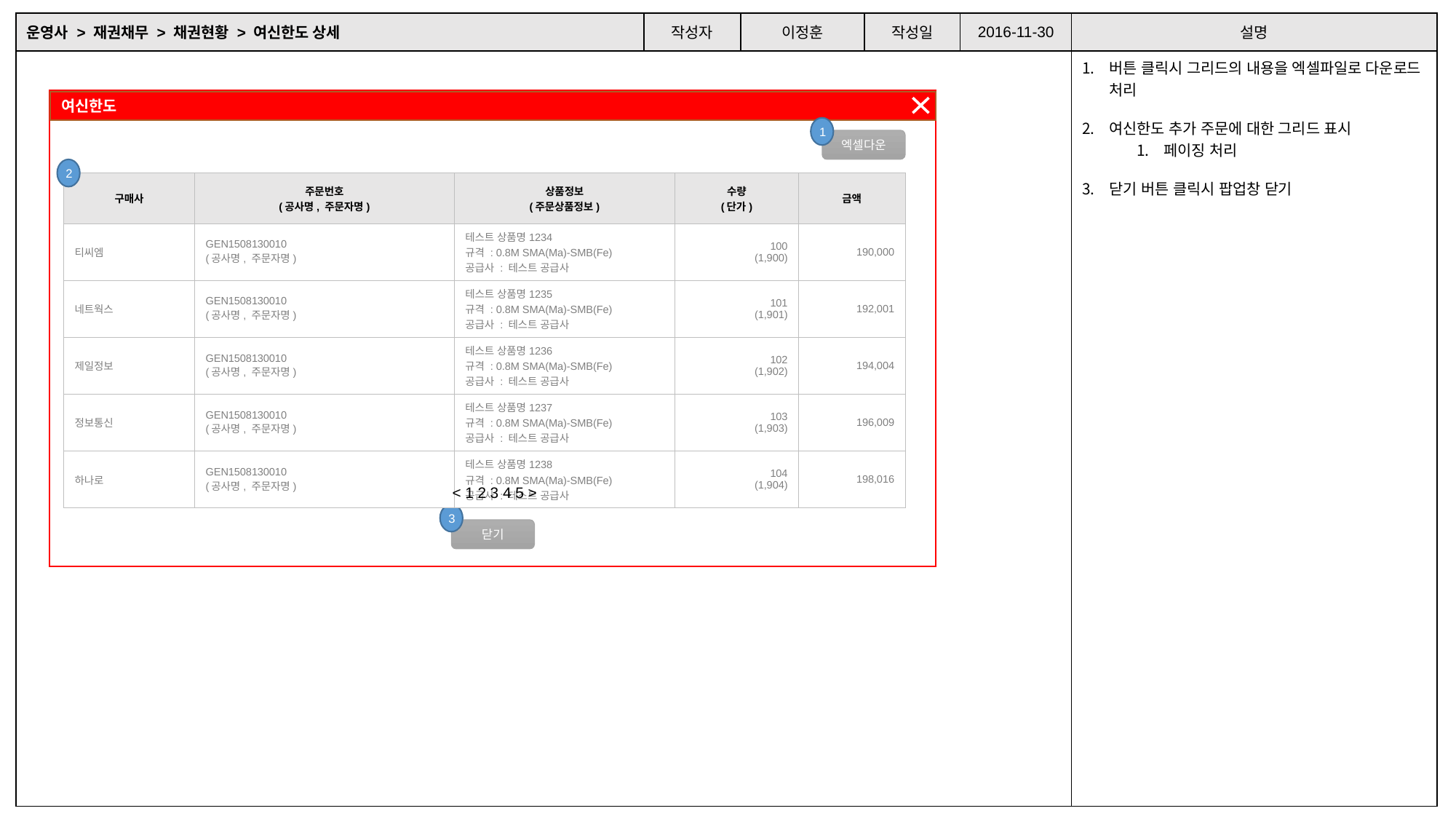

| 운영사 > 재권채무 > 채권현황 > 여신한도 상세 | 작성자 | 이정훈 | 작성일 | 2016-11-30 | 설명 |
| --- | --- | --- | --- | --- | --- |
|  |  |  |  |  | 버튼 클릭시 그리드의 내용을 엑셀파일로 다운로드 처리 여신한도 추가 주문에 대한 그리드 표시 페이징 처리 닫기 버튼 클릭시 팝업창 닫기 |

여신한도
1
엑셀다운
2
| 구매사 | 주문번호 (공사명, 주문자명) | 상품정보 (주문상품정보) | 수량 (단가) | 금액 |
| --- | --- | --- | --- | --- |
| 티씨엠 | GEN1508130010 (공사명, 주문자명) | 테스트 상품명1234 규격 : 0.8M SMA(Ma)-SMB(Fe) 공급사 : 테스트 공급사 | 100 (1,900) | 190,000 |
| 네트웍스 | GEN1508130010 (공사명, 주문자명) | 테스트 상품명1235 규격 : 0.8M SMA(Ma)-SMB(Fe) 공급사 : 테스트 공급사 | 101 (1,901) | 192,001 |
| 제일정보 | GEN1508130010 (공사명, 주문자명) | 테스트 상품명1236 규격 : 0.8M SMA(Ma)-SMB(Fe) 공급사 : 테스트 공급사 | 102 (1,902) | 194,004 |
| 정보통신 | GEN1508130010 (공사명, 주문자명) | 테스트 상품명1237 규격 : 0.8M SMA(Ma)-SMB(Fe) 공급사 : 테스트 공급사 | 103 (1,903) | 196,009 |
| 하나로 | GEN1508130010 (공사명, 주문자명) | 테스트 상품명1238 규격 : 0.8M SMA(Ma)-SMB(Fe) 공급사 : 테스트 공급사 | 104 (1,904) | 198,016 |
 < 1 2 3 4 5 >
3
닫기